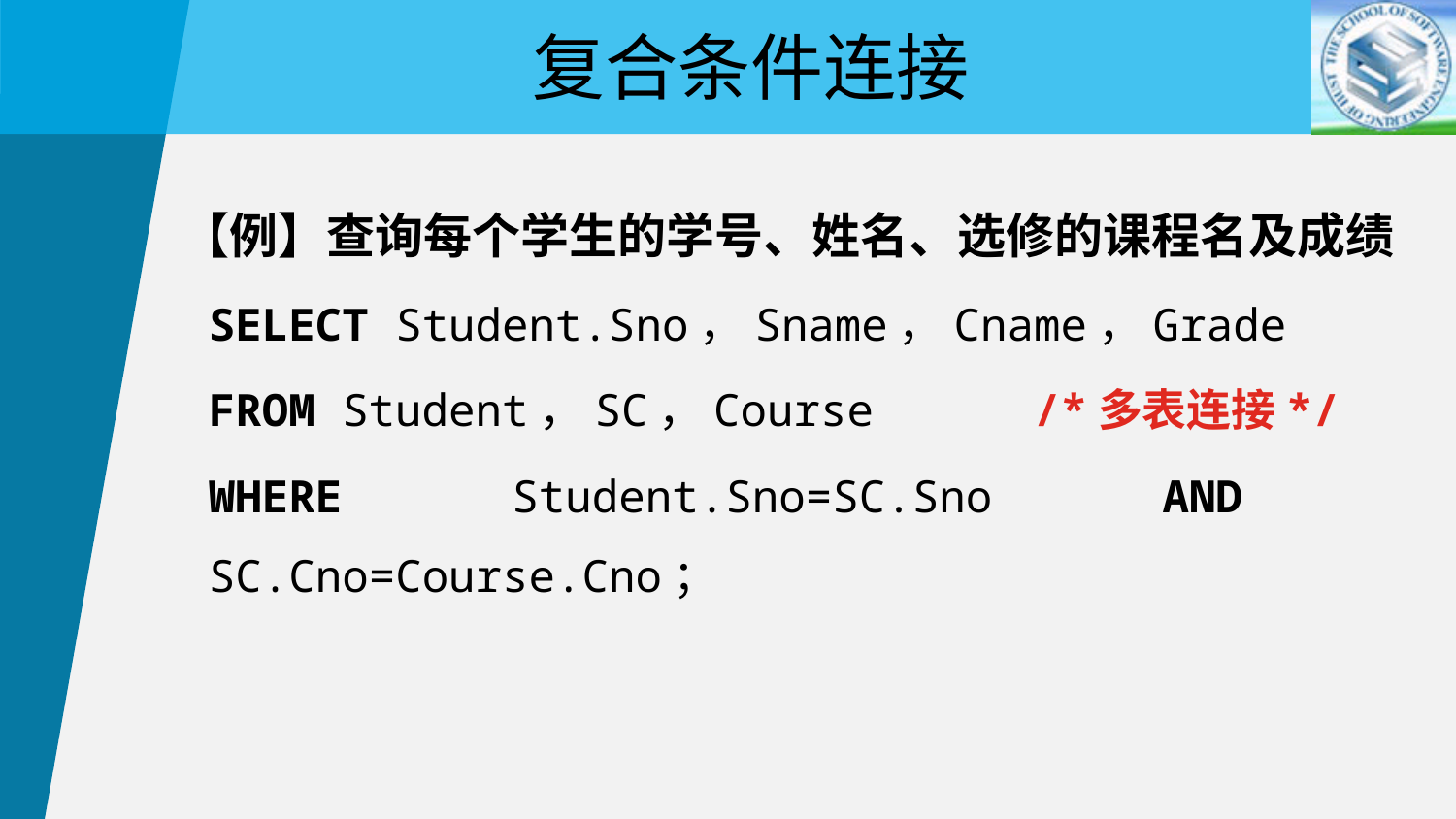

复合条件连接
【例】查询每个学生的学号、姓名、选修的课程名及成绩
	SELECT Student.Sno，Sname，Cname，Grade
	FROM Student，SC，Course      /*多表连接*/
	WHERE Student.Sno=SC.Sno AND  SC.Cno=Course.Cno；